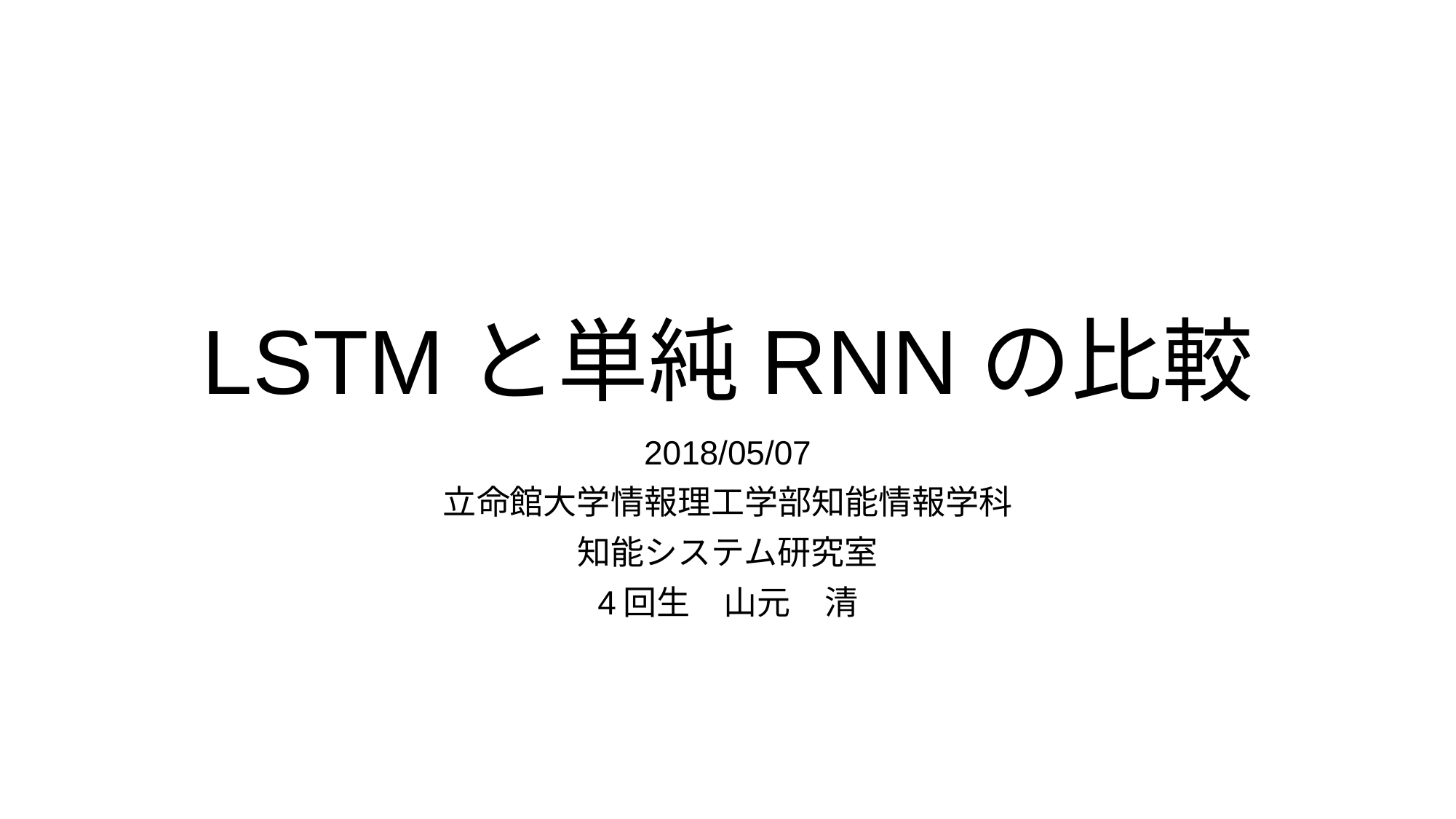

# LSTMと単純RNNの比較
2018/05/07
立命館大学情報理工学部知能情報学科
知能システム研究室
4回生　山元　清